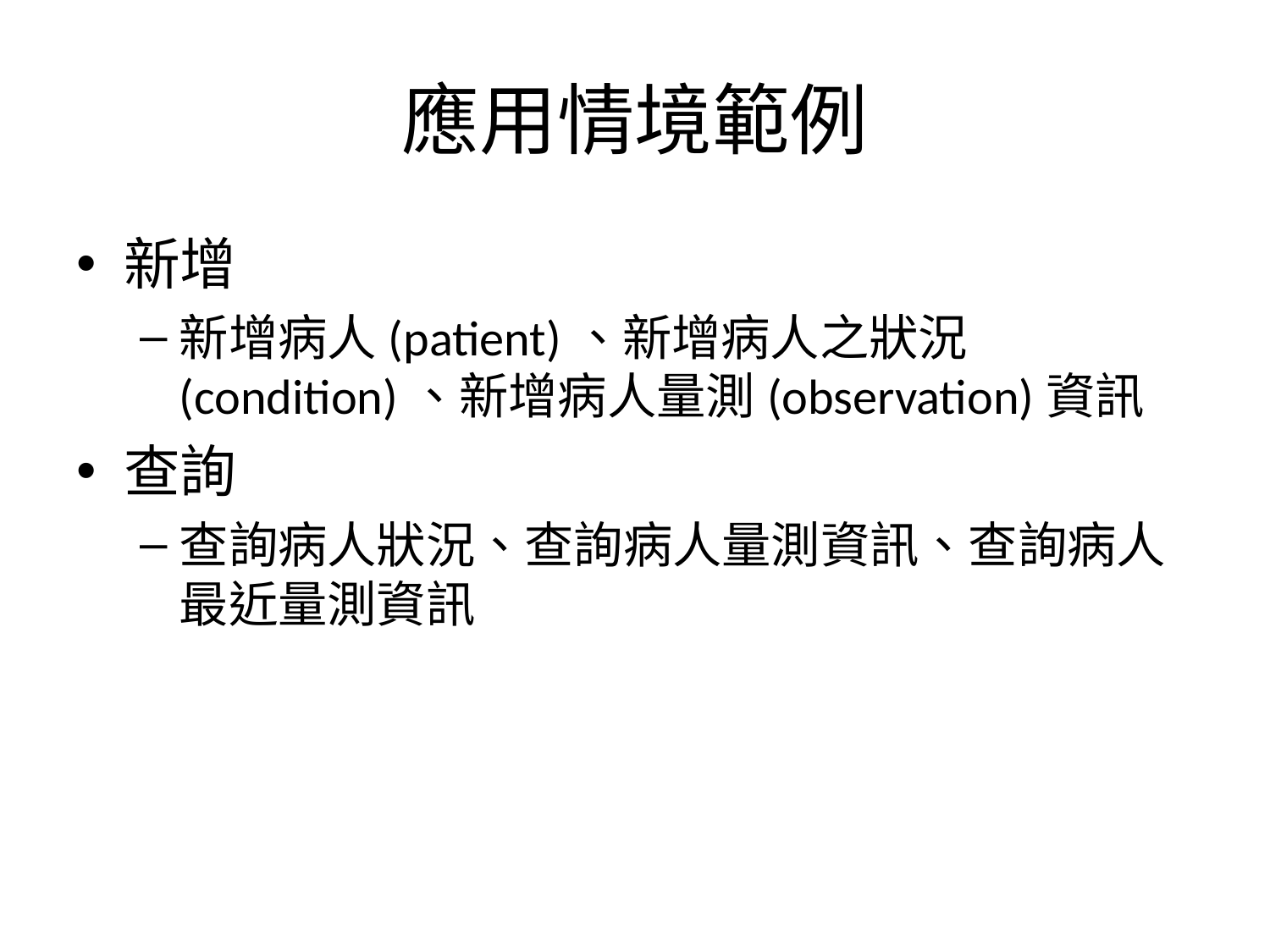

# 應用情境範例
新增
新增病人(patient)、新增病人之狀況(condition)、新增病人量測(observation)資訊
查詢
查詢病人狀況、查詢病人量測資訊、查詢病人最近量測資訊